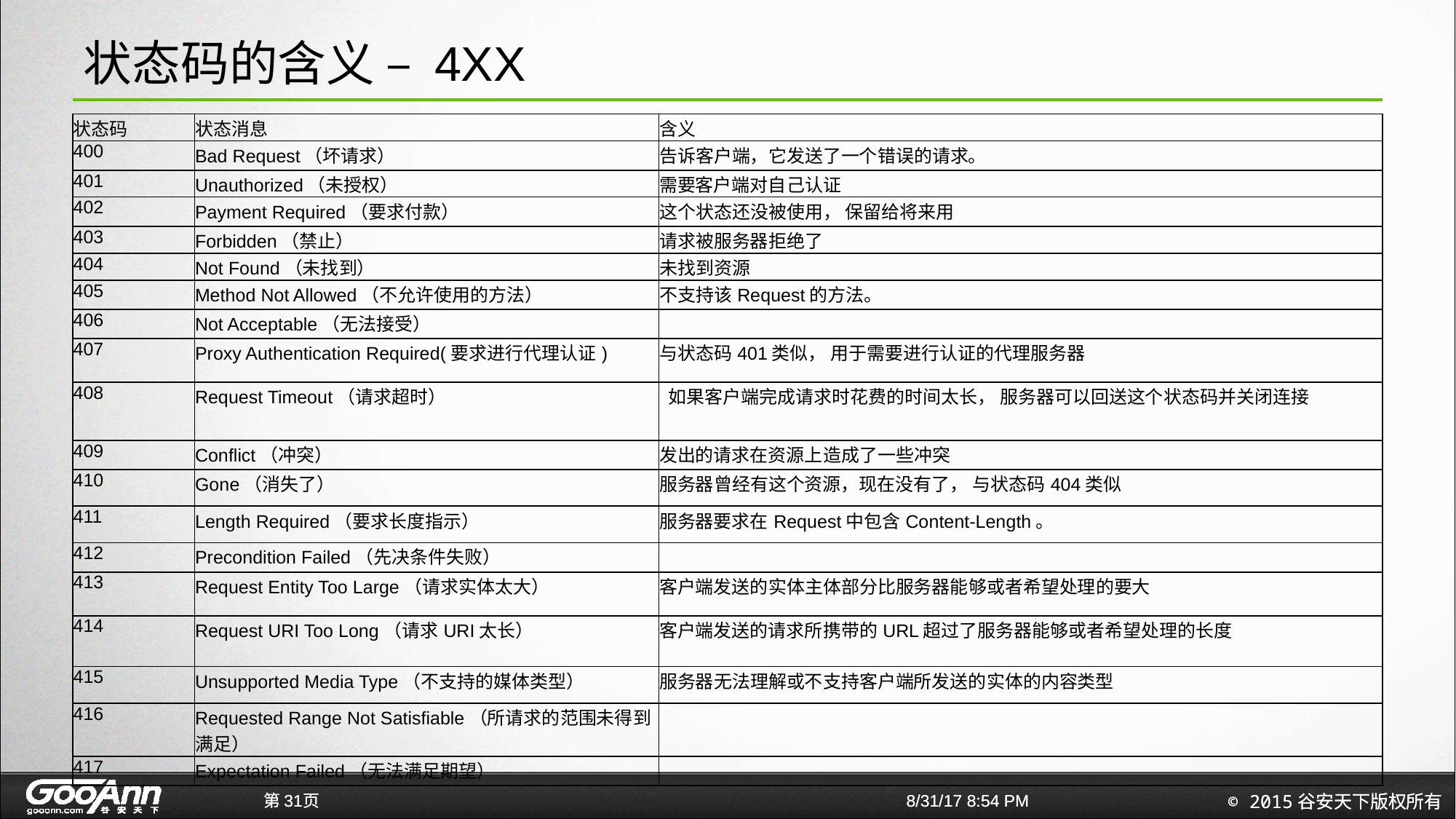

# 状态码的含义 – 4XX
| 状态码 | 状态消息 | 含义 |
| --- | --- | --- |
| 400 | Bad Request（坏请求） | 告诉客户端，它发送了一个错误的请求。 |
| 401 | Unauthorized（未授权） | 需要客户端对自己认证 |
| 402 | Payment Required（要求付款） | 这个状态还没被使用， 保留给将来用 |
| 403 | Forbidden（禁止） | 请求被服务器拒绝了 |
| 404 | Not Found（未找到） | 未找到资源 |
| 405 | Method Not Allowed（不允许使用的方法） | 不支持该Request的方法。 |
| 406 | Not Acceptable（无法接受） |  |
| 407 | Proxy Authentication Required(要求进行代理认证) | 与状态码401类似， 用于需要进行认证的代理服务器 |
| 408 | Request Timeout（请求超时） | 如果客户端完成请求时花费的时间太长， 服务器可以回送这个状态码并关闭连接 |
| 409 | Conflict（冲突） | 发出的请求在资源上造成了一些冲突 |
| 410 | Gone（消失了） | 服务器曾经有这个资源，现在没有了， 与状态码404类似 |
| 411 | Length Required（要求长度指示） | 服务器要求在Request中包含Content-Length。 |
| 412 | Precondition Failed（先决条件失败） |  |
| 413 | Request Entity Too Large（请求实体太大） | 客户端发送的实体主体部分比服务器能够或者希望处理的要大 |
| 414 | Request URI Too Long（请求URI太长） | 客户端发送的请求所携带的URL超过了服务器能够或者希望处理的长度 |
| 415 | Unsupported Media Type（不支持的媒体类型） | 服务器无法理解或不支持客户端所发送的实体的内容类型 |
| 416 | Requested Range Not Satisfiable（所请求的范围未得到满足） |  |
| 417 | Expectation Failed（无法满足期望） |  |